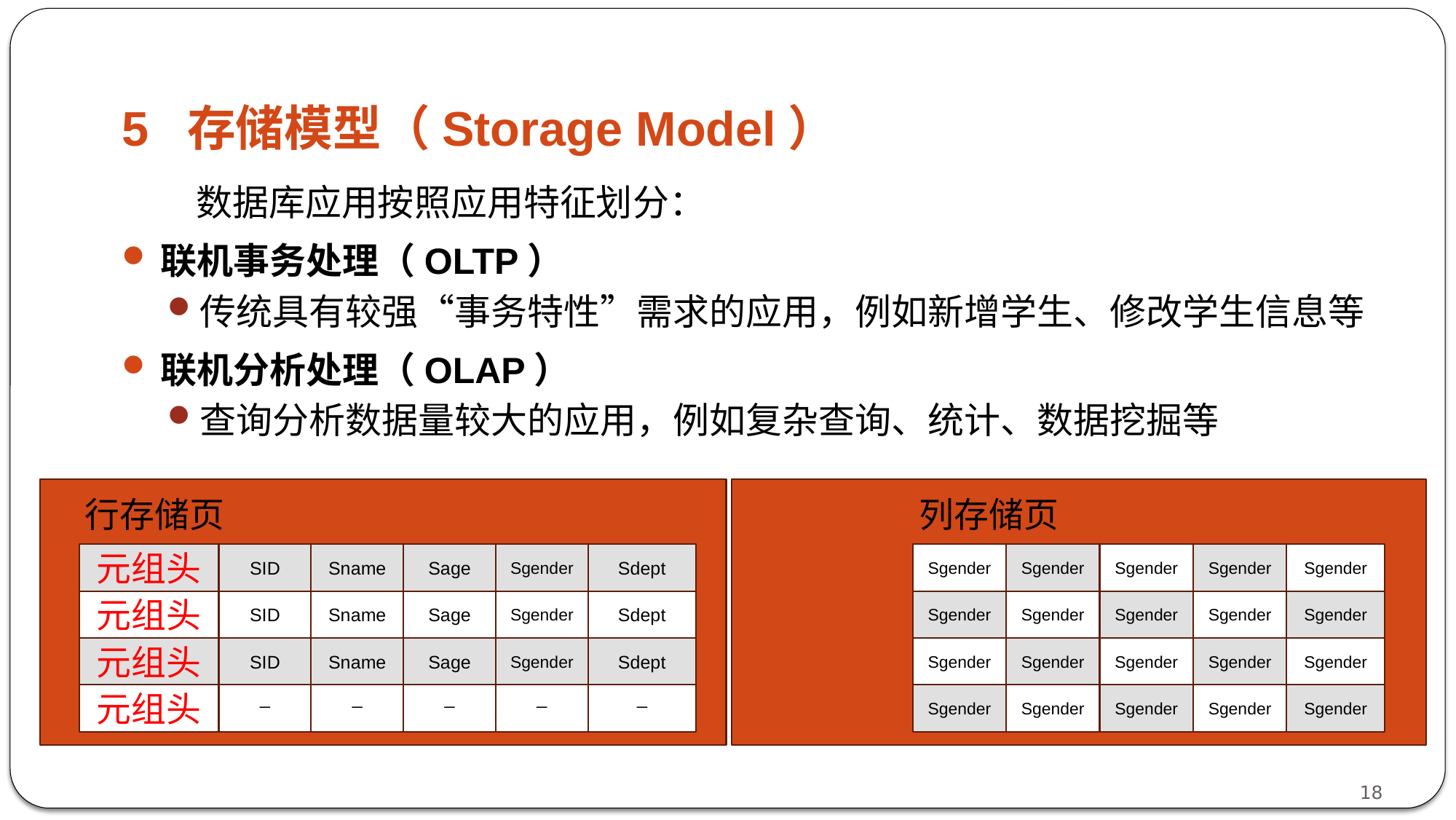

# 5  存储模型（Storage Model）
        数据库应用按照应用特征划分：
联机事务处理（OLTP）
传统具有较强“事务特性”需求的应用，例如新增学生、修改学生信息等
联机分析处理（OLAP）
查询分析数据量较大的应用，例如复杂查询、统计、数据挖掘等

行存储页
Sname
Sgender
Sdept
Sage
元组头
SID
Sgender
Sdept
元组头
Sname
Sage
SID
Sgender
Sdept
Sname
Sage
元组头
SID
_

_

_

_

_

元组头

列存储页
Sgender
Sgender
Sgender
Sgender
Sgender
Sgender
Sgender
Sgender
Sgender
Sgender
Sgender
Sgender
Sgender
Sgender
Sgender
Sgender
Sgender
Sgender
Sgender
Sgender
18